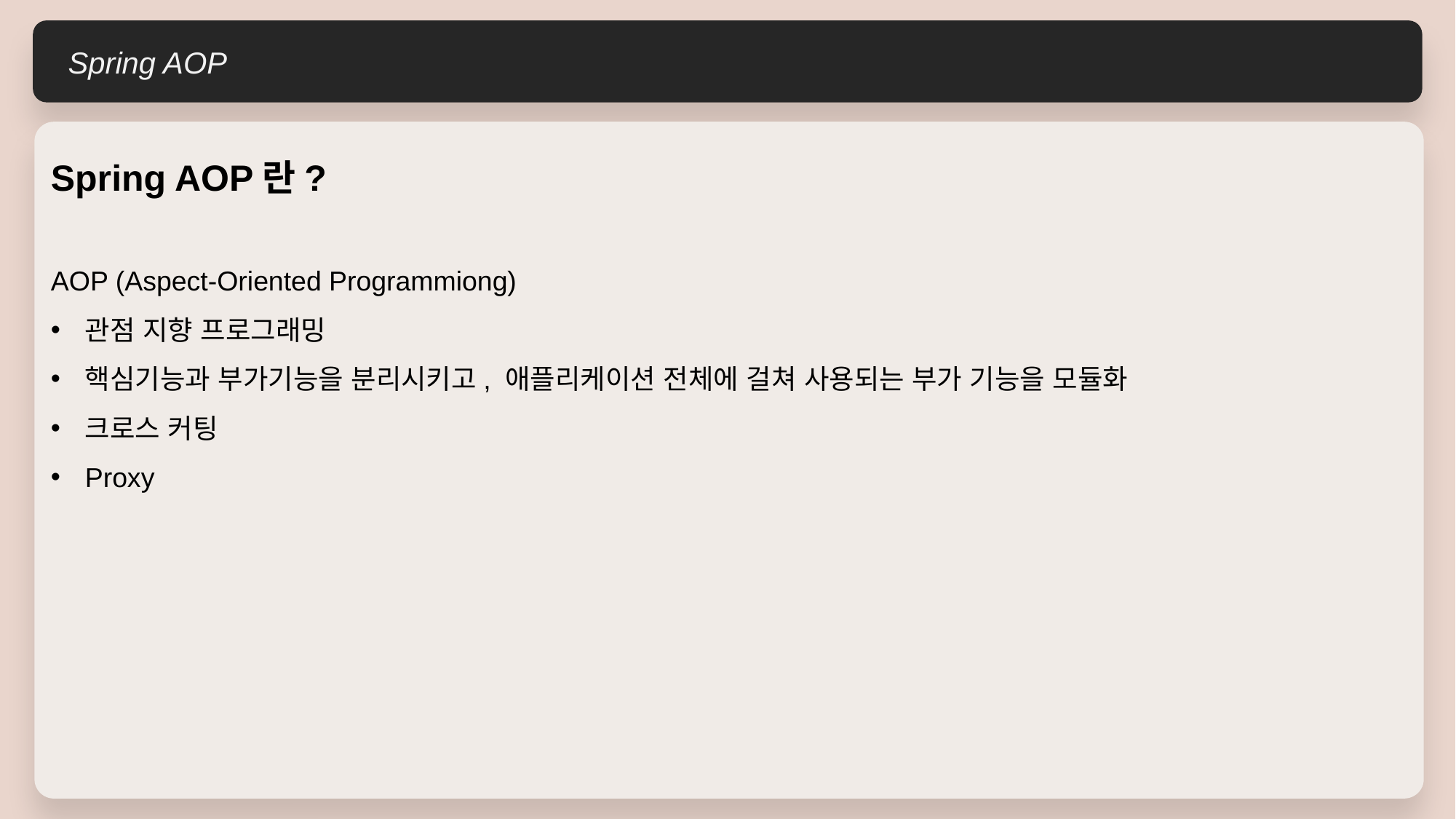

Spring AOP
Spring AOP란?

AOP (Aspect-Oriented Programmiong)
관점 지향 프로그래밍
핵심기능과 부가기능을 분리시키고, 애플리케이션 전체에 걸쳐 사용되는 부가 기능을 모듈화
크로스 커팅
Proxy